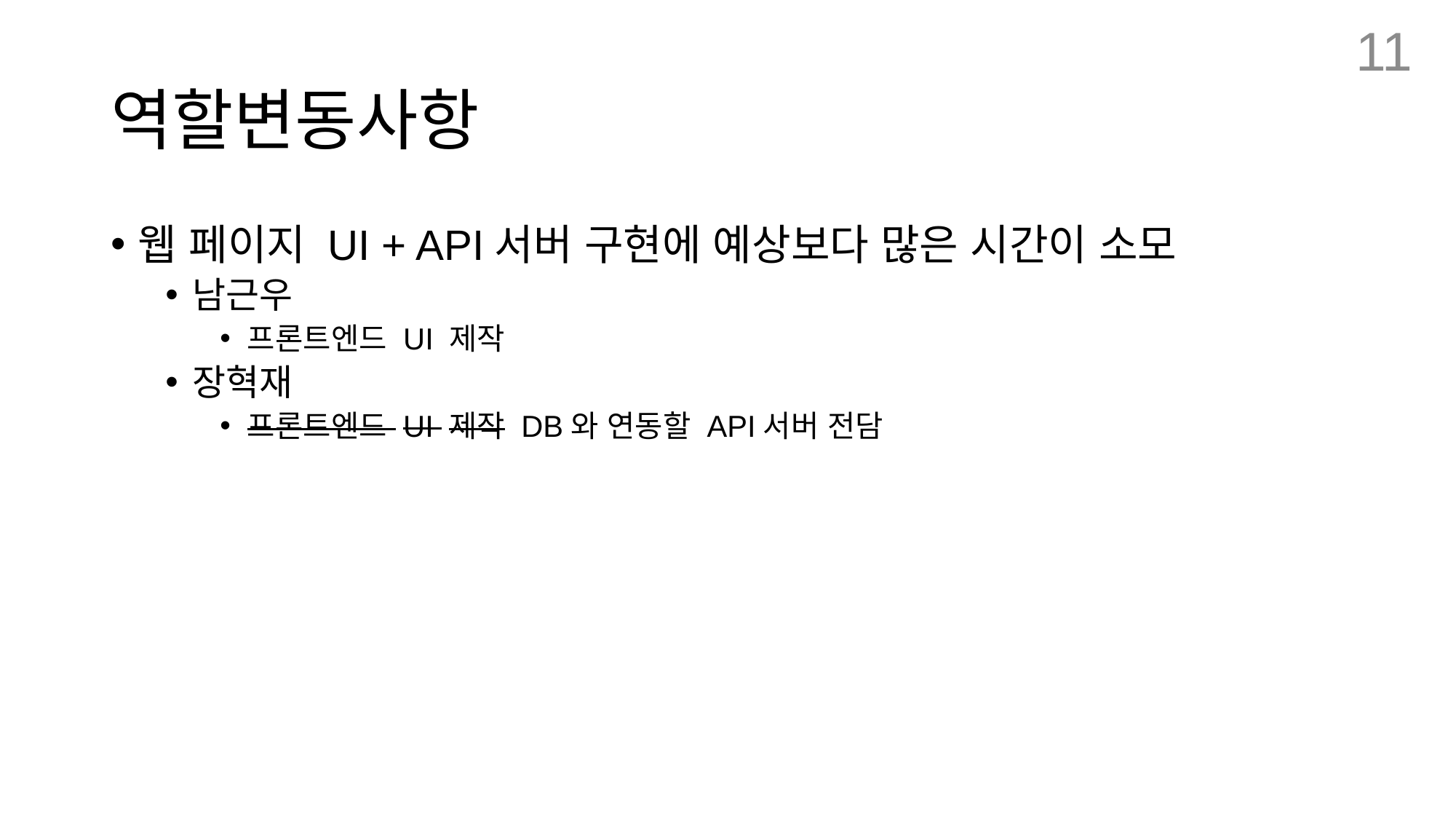

11
# 역할변동사항
웹 페이지 UI + API서버 구현에 예상보다 많은 시간이 소모
남근우
프론트엔드 UI 제작
장혁재
프론트엔드 UI 제작 DB와 연동할 API서버 전담